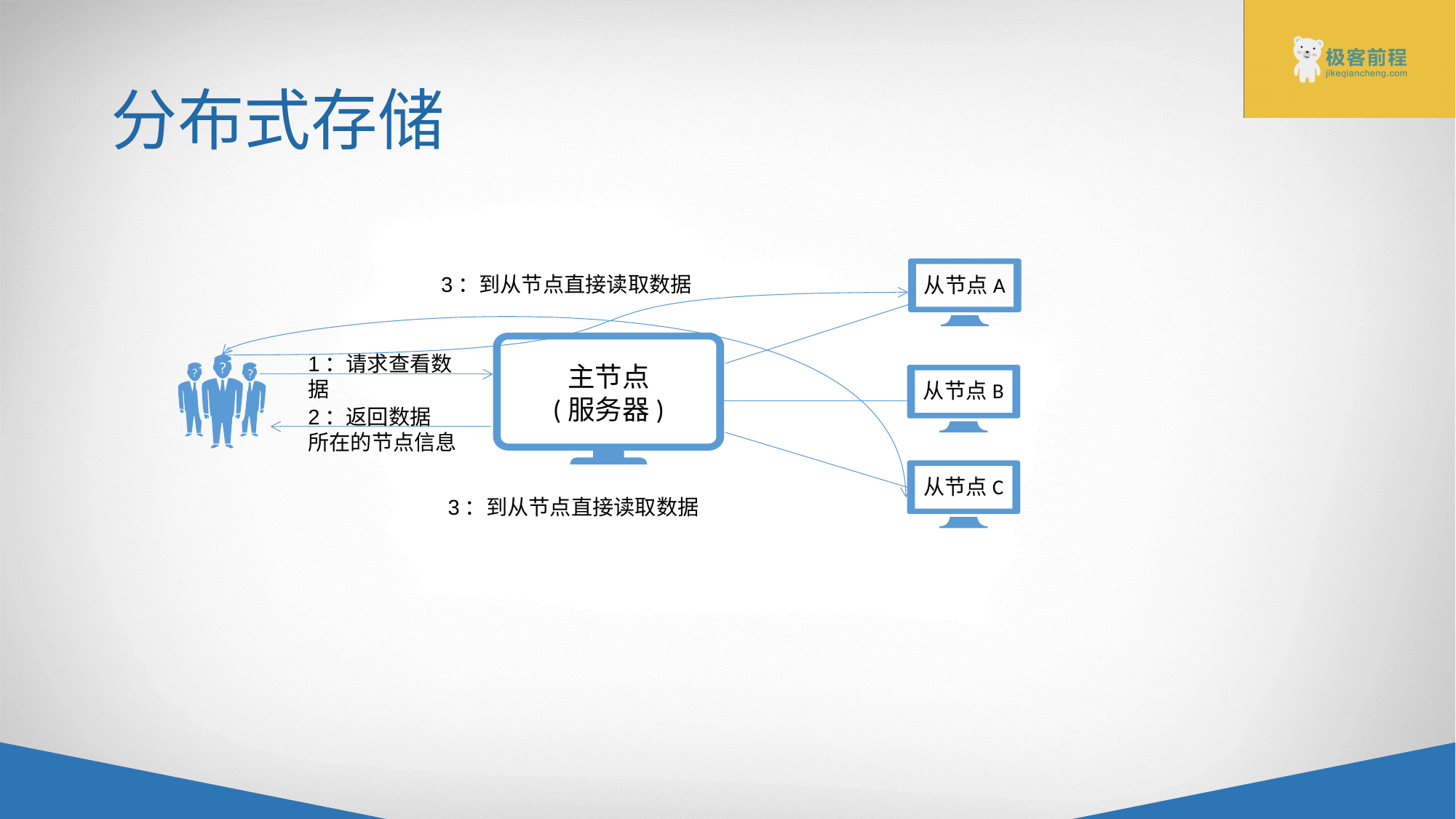

# 分布式存储

从节点A
3：到从节点直接读取数据
主节点
(服务器)
1：请求查看数据

从节点B
2：返回数据
所在的节点信息
从节点C
3：到从节点直接读取数据